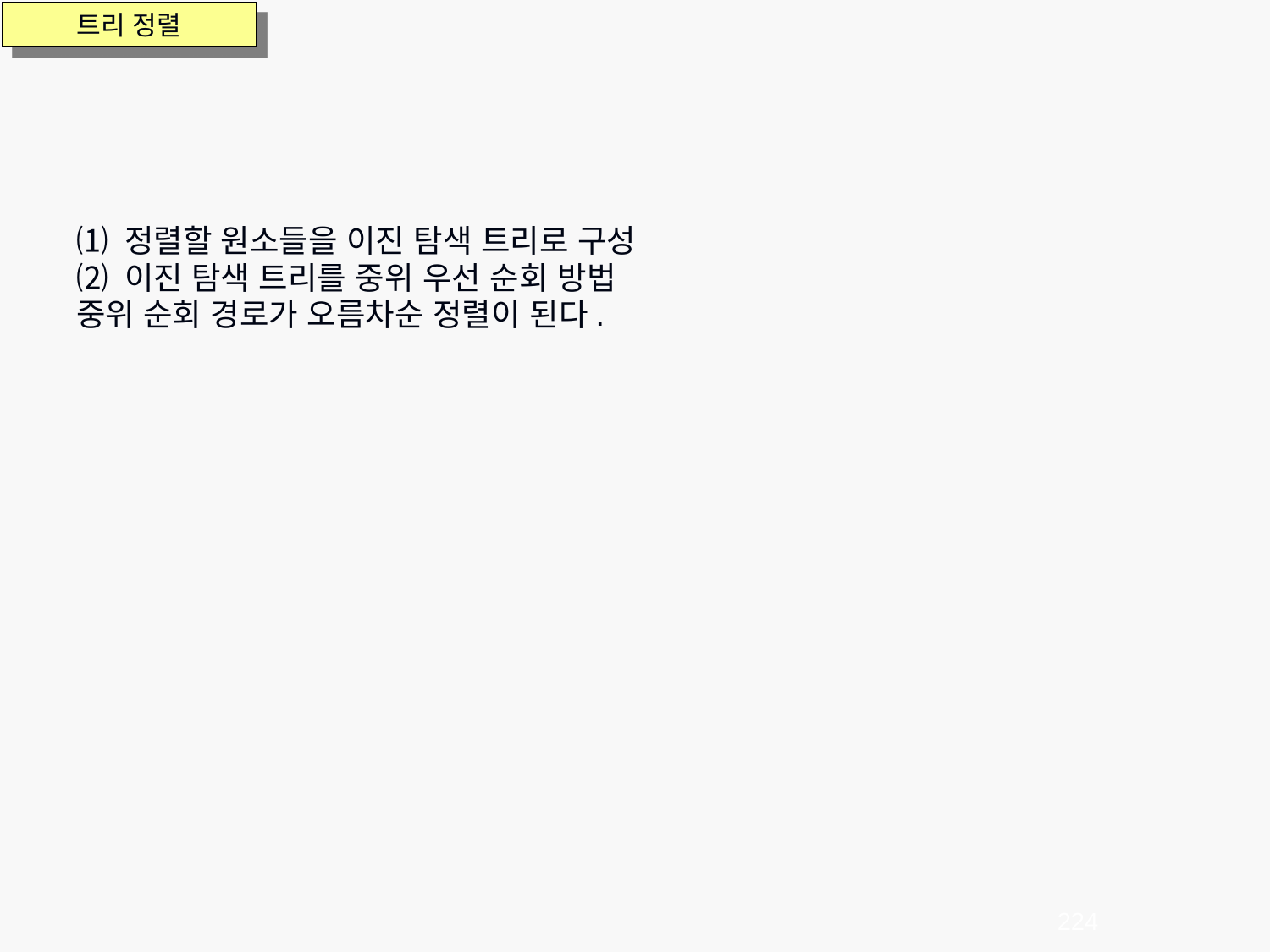

⑴ 정렬할 원소들을 이진 탐색 트리로 구성
⑵ 이진 탐색 트리를 중위 우선 순회 방법
중위 순회 경로가 오름차순 정렬이 된다.

트리 정렬
224